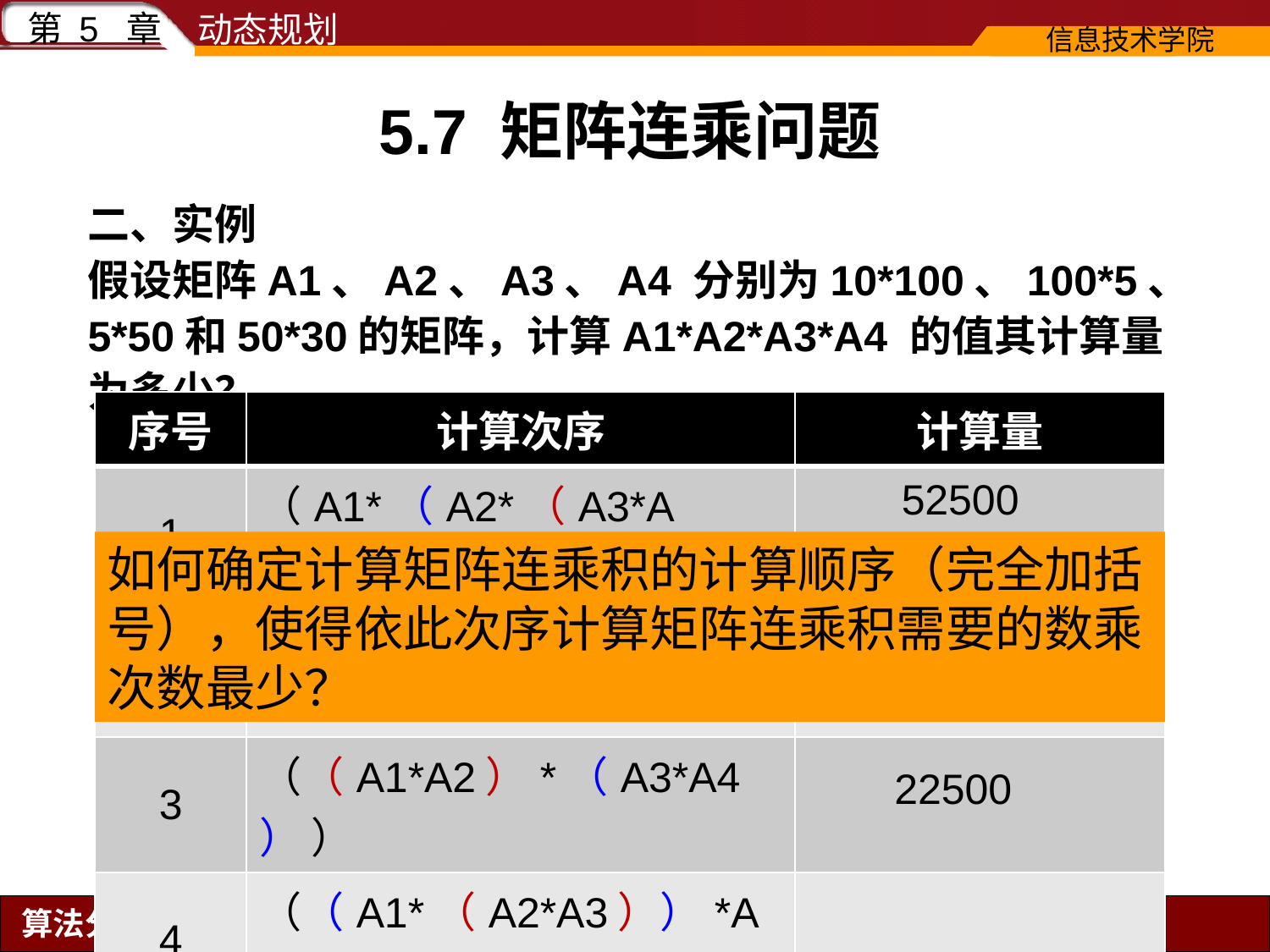

# 5.7 矩阵连乘问题
二、实例
假设矩阵A1、A2、A3、A4 分别为10*100、100*5、5*50和50*30的矩阵，计算A1*A2*A3*A4 的值其计算量为多少？
| 序号 | 计算次序 | 计算量 |
| --- | --- | --- |
| 1 | （A1\*（A2\*（A3\*A4）） ） |  |
| 2 | （A1\*（（A2\*A3）\*A4） ） |  |
| 3 | （（A1\*A2）\*（A3\*A4） ） |  |
| 4 | （（A1\*（A2\*A3））\*A4 ） |  |
| 5 | （（（A1\*A2）\*A3）\*A4 ） |  |
52500
205000
如何确定计算矩阵连乘积的计算顺序（完全加括号），使得依此次序计算矩阵连乘积需要的数乘次数最少？
14000
90000
22500